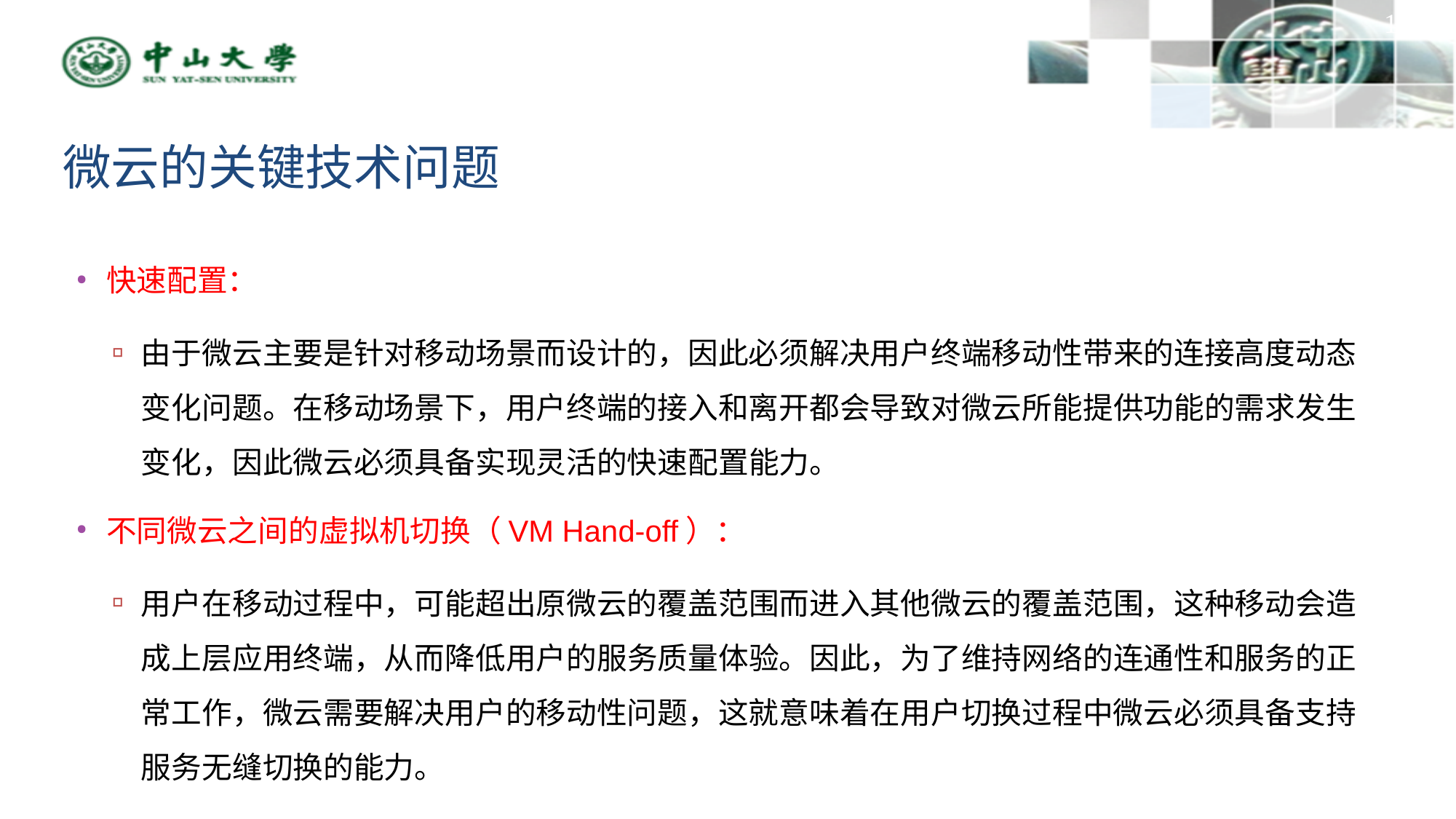

18
# 微云的关键技术问题
快速配置：
由于微云主要是针对移动场景而设计的，因此必须解决用户终端移动性带来的连接高度动态变化问题。在移动场景下，用户终端的接入和离开都会导致对微云所能提供功能的需求发生变化，因此微云必须具备实现灵活的快速配置能力。
不同微云之间的虚拟机切换（VM Hand-off）：
用户在移动过程中，可能超出原微云的覆盖范围而进入其他微云的覆盖范围，这种移动会造成上层应用终端，从而降低用户的服务质量体验。因此，为了维持网络的连通性和服务的正常工作，微云需要解决用户的移动性问题，这就意味着在用户切换过程中微云必须具备支持服务无缝切换的能力。